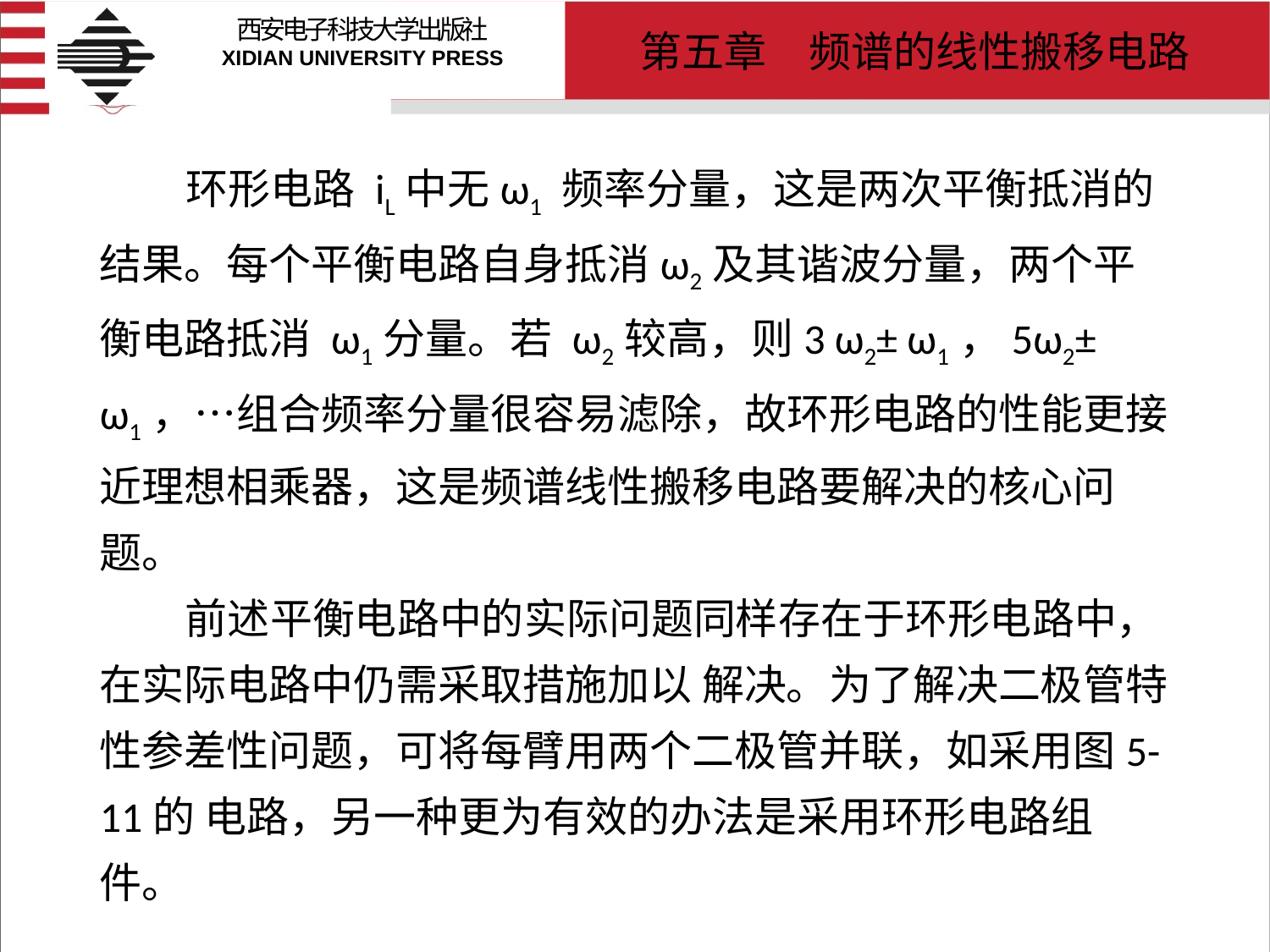

# 环形电路 iL中无ω1 频率分量，这是两次平衡抵消的结果。每个平衡电路自身抵消ω2及其谐波分量，两个平衡电路抵消 ω1分量。若 ω2较高，则3 ω2± ω1，5ω2± ω1，…组合频率分量很容易滤除，故环形电路的性能更接近理想相乘器，这是频谱线性搬移电路要解决的核心问题。 前述平衡电路中的实际问题同样存在于环形电路中，在实际电路中仍需采取措施加以 解决。为了解决二极管特性参差性问题，可将每臂用两个二极管并联，如采用图5-11的 电路，另一种更为有效的办法是采用环形电路组件。